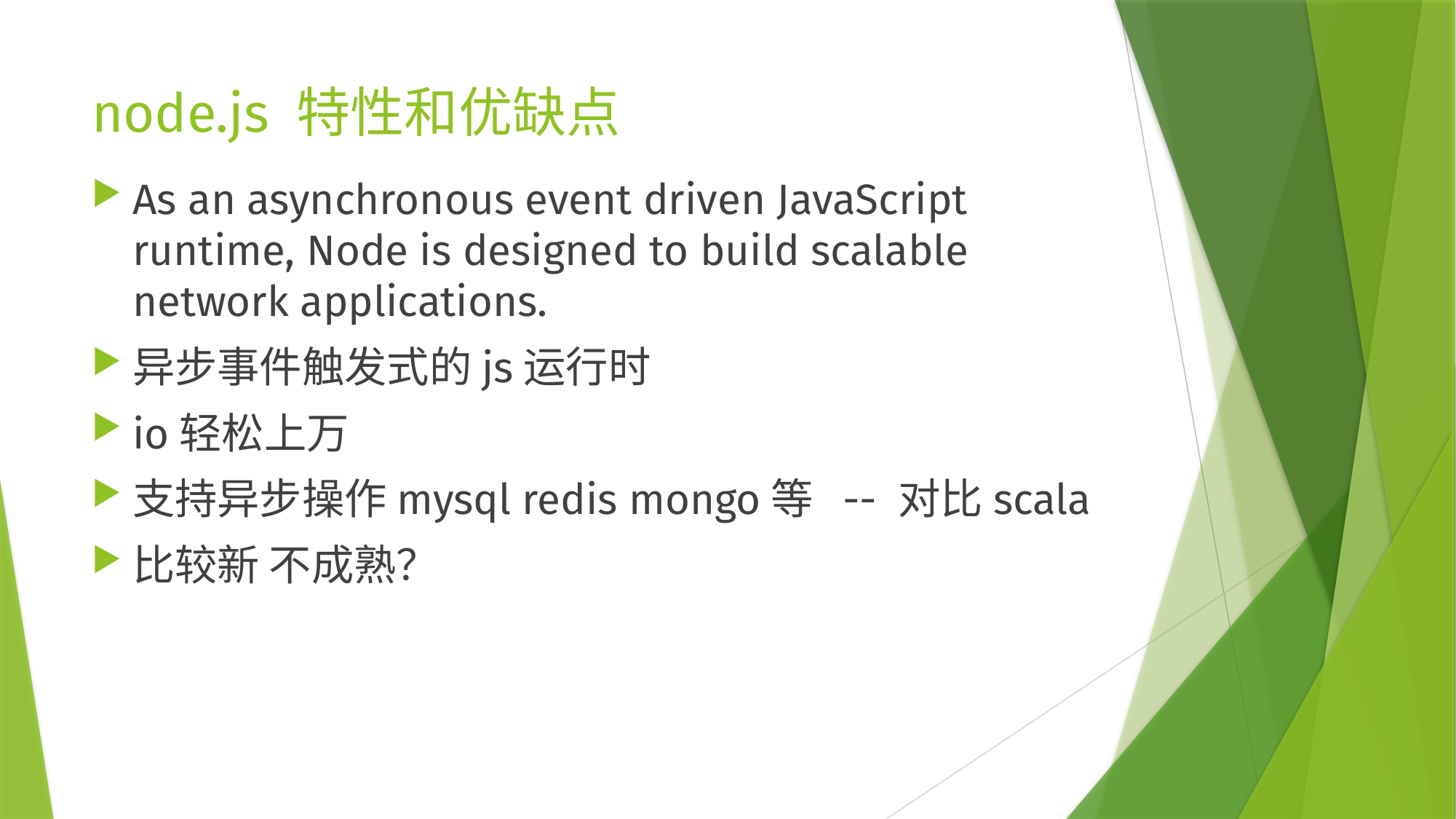

# node.js 特性和优缺点
As an asynchronous event driven JavaScript runtime, Node is designed to build scalable network applications.
异步事件触发式的js运行时
io轻松上万
支持异步操作mysql redis mongo等  -- 对比scala
比较新 不成熟？